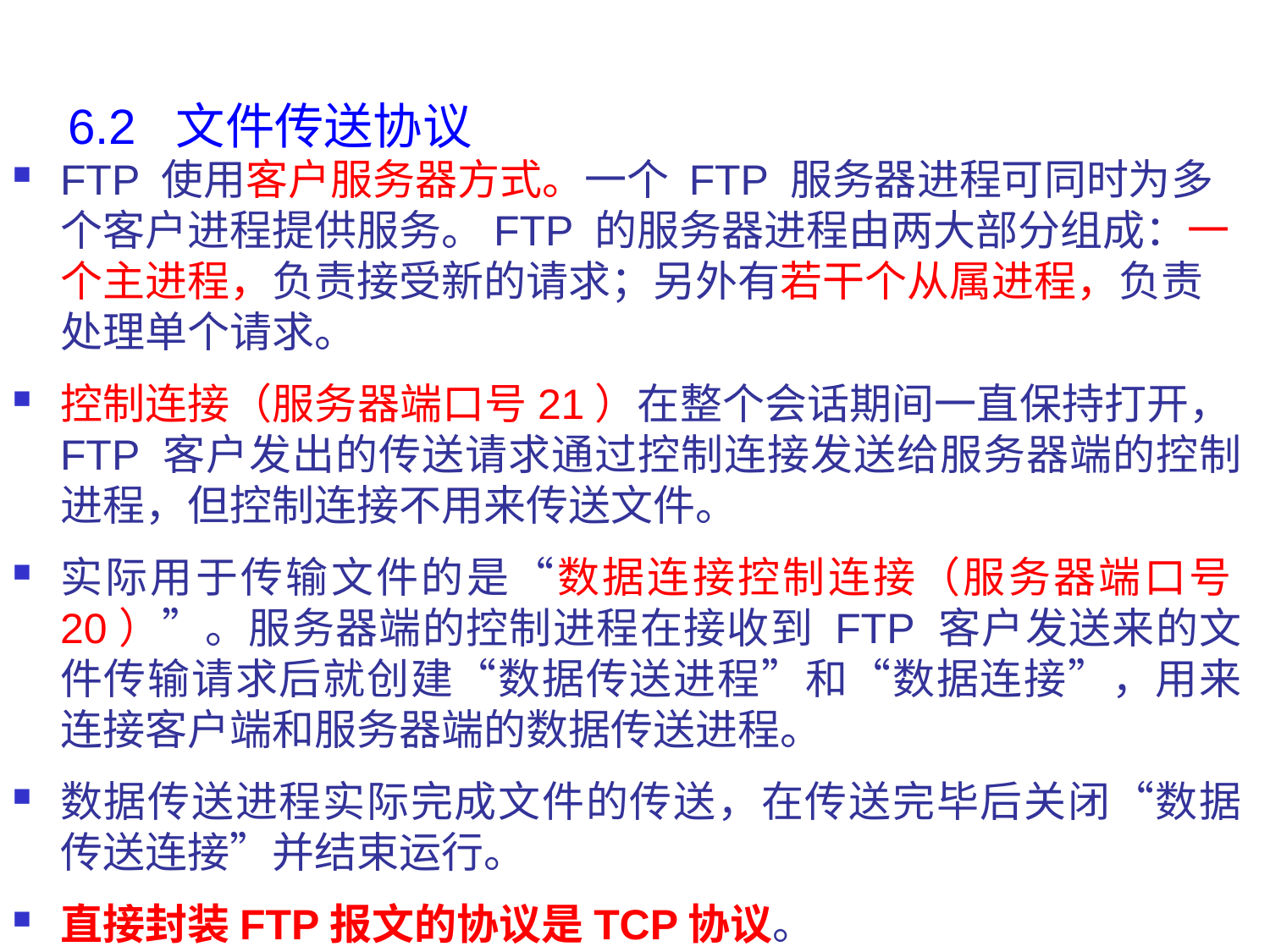

# 6.2  文件传送协议
FTP 使用客户服务器方式。一个 FTP 服务器进程可同时为多个客户进程提供服务。FTP 的服务器进程由两大部分组成：一个主进程，负责接受新的请求；另外有若干个从属进程，负责处理单个请求。
控制连接（服务器端口号21）在整个会话期间一直保持打开，FTP 客户发出的传送请求通过控制连接发送给服务器端的控制进程，但控制连接不用来传送文件。
实际用于传输文件的是“数据连接控制连接（服务器端口号20）”。服务器端的控制进程在接收到 FTP 客户发送来的文件传输请求后就创建“数据传送进程”和“数据连接”，用来连接客户端和服务器端的数据传送进程。
数据传送进程实际完成文件的传送，在传送完毕后关闭“数据传送连接”并结束运行。
直接封装FTP报文的协议是TCP协议。